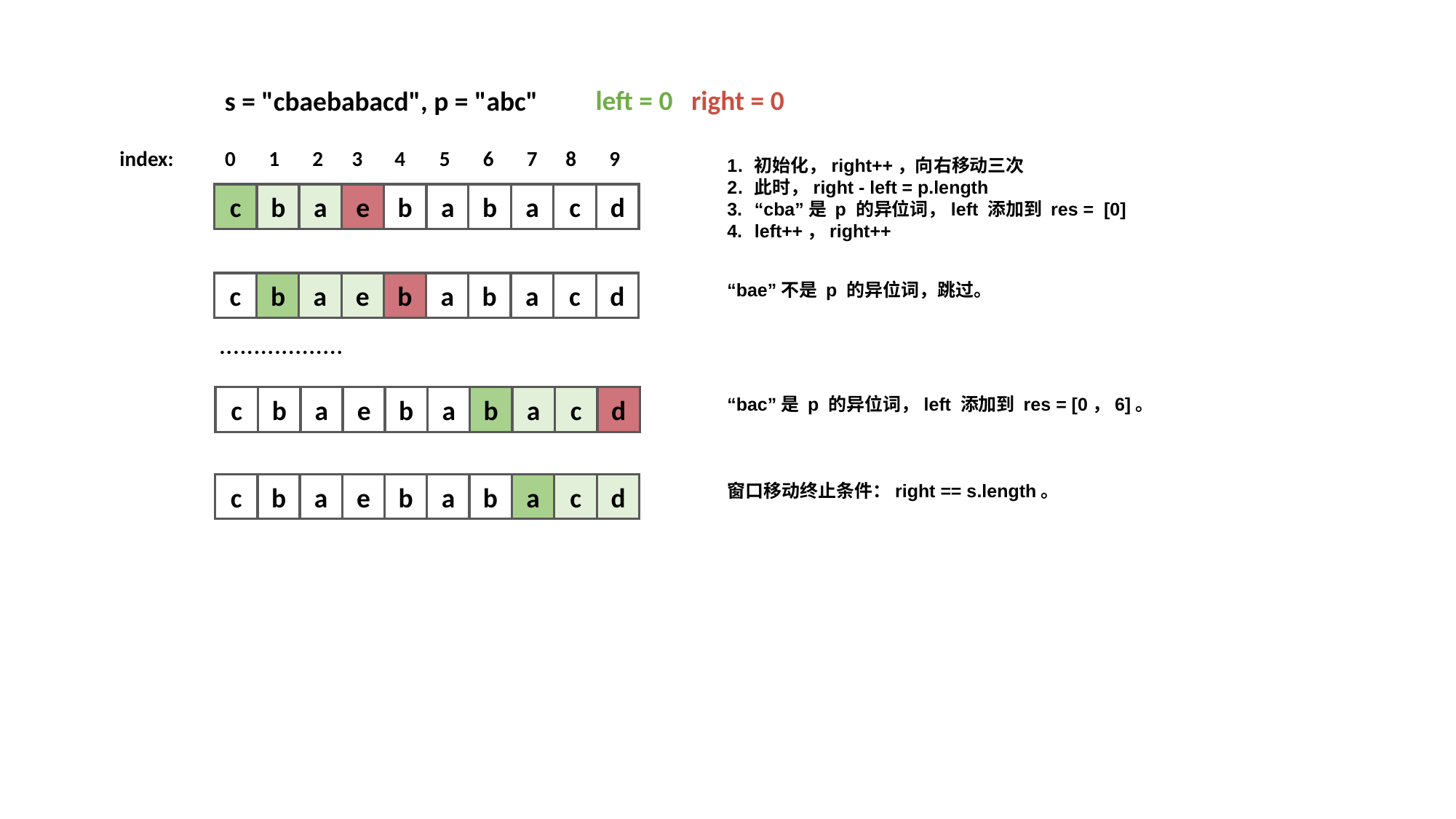

left = 0   right = 0
s = "cbaebabacd", p = "abc"
0
1
2
3
4
5
6
7
8
9
index:
初始化，right++，向右移动三次
此时，right - left = p.length
“cba”是 p 的异位词，left 添加到 res =  [0]
left++，right++
c
b
a
e
b
a
b
a
c
d
c
b
a
e
b
a
b
a
c
d
“bae”不是 p 的异位词，跳过。
..................
c
b
a
e
b
a
b
a
c
d
“bac”是 p 的异位词，left 添加到 res = [0，6]。
c
b
a
e
b
a
b
a
c
d
窗口移动终止条件：right == s.length。